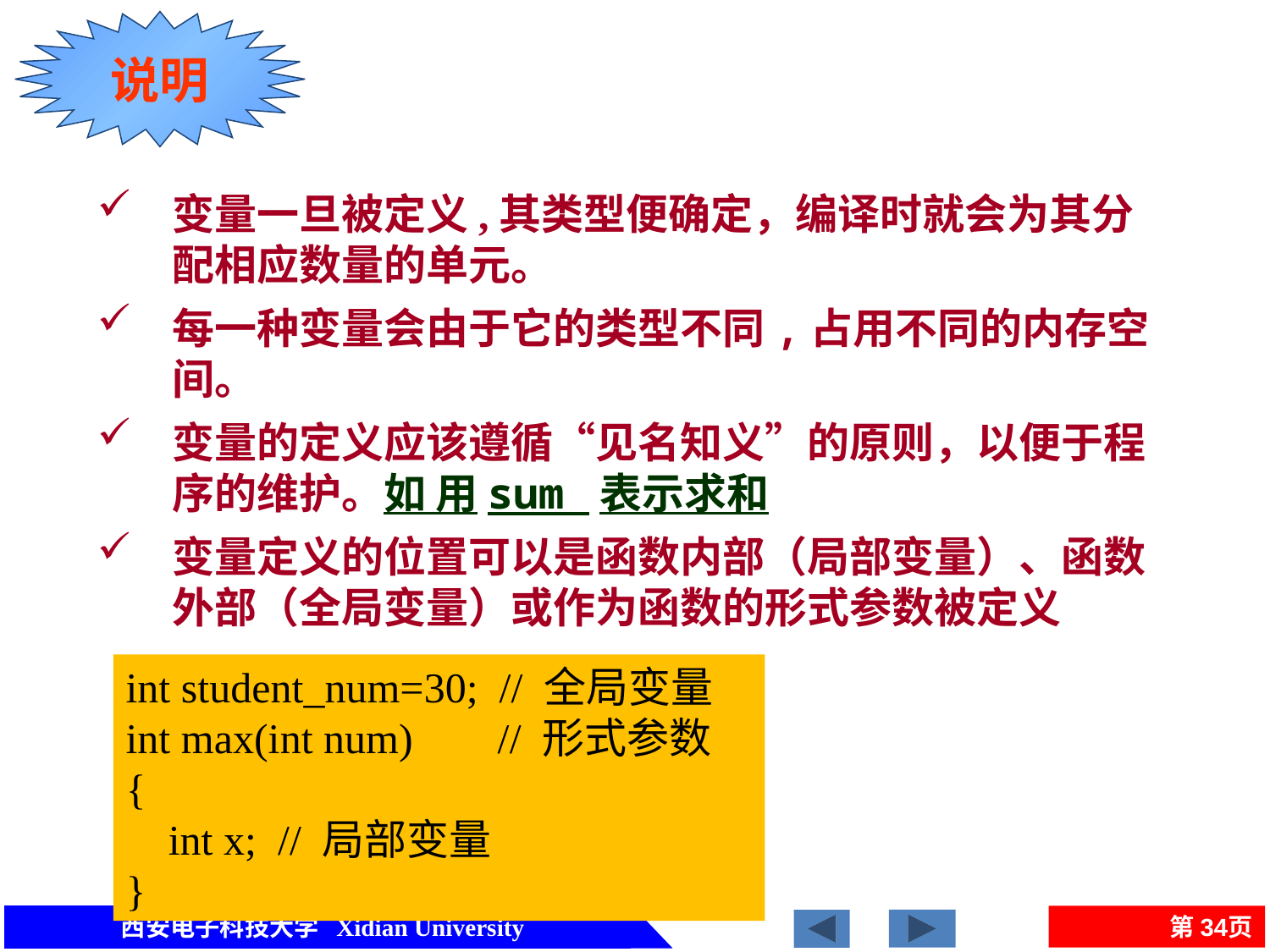

说明
变量一旦被定义,其类型便确定，编译时就会为其分配相应数量的单元。
每一种变量会由于它的类型不同,占用不同的内存空间。
变量的定义应该遵循“见名知义”的原则，以便于程序的维护。如 用sum 表示求和
变量定义的位置可以是函数内部（局部变量）、函数外部（全局变量）或作为函数的形式参数被定义
int student_num=30;  // 全局变量
int max(int num)        // 形式参数
{
    int x;  // 局部变量
}